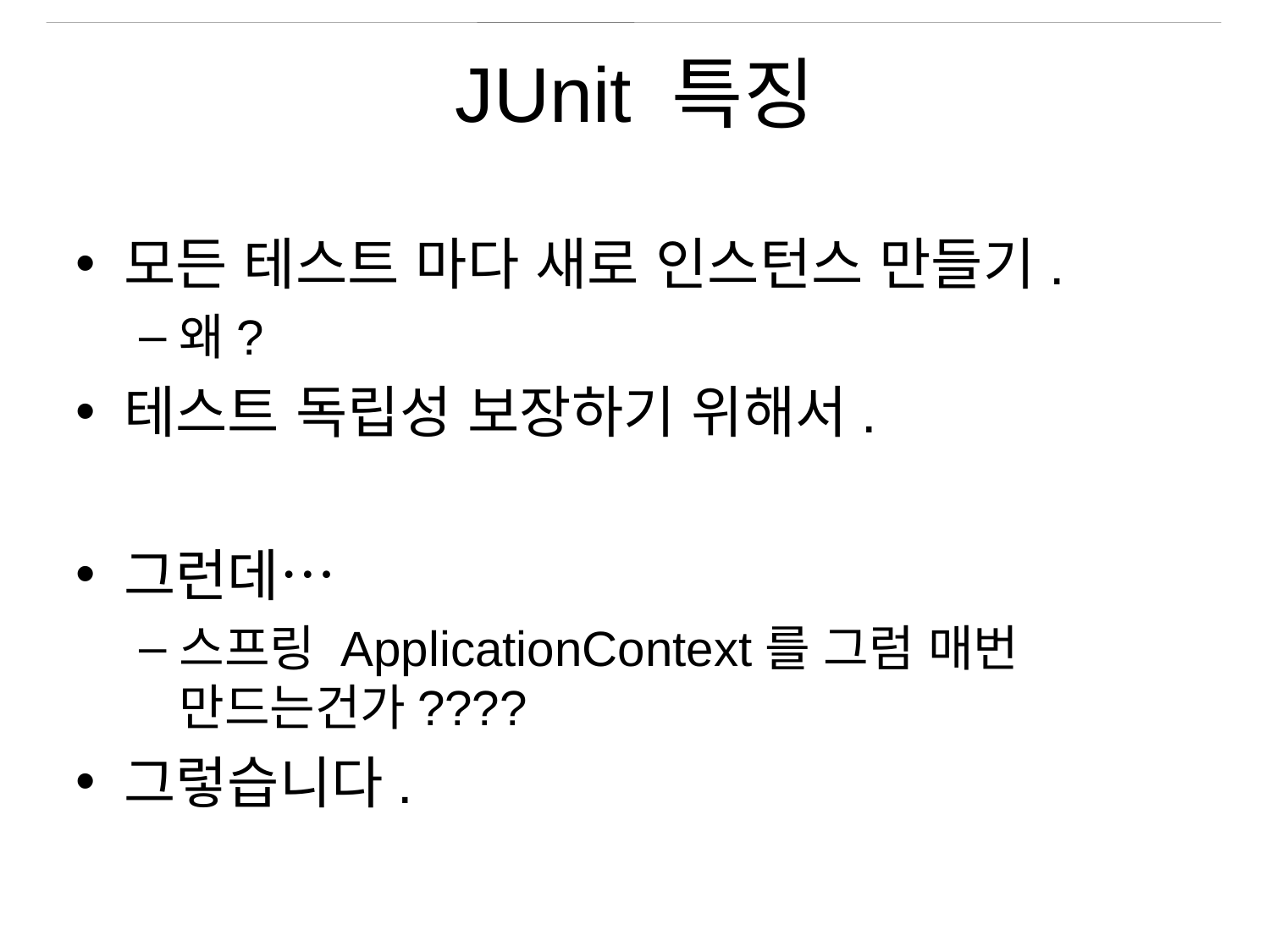

# JUnit 특징
모든 테스트 마다 새로 인스턴스 만들기.
왜?
테스트 독립성 보장하기 위해서.

그런데…
스프링 ApplicationContext를 그럼 매번 만드는건가????
그렇습니다.